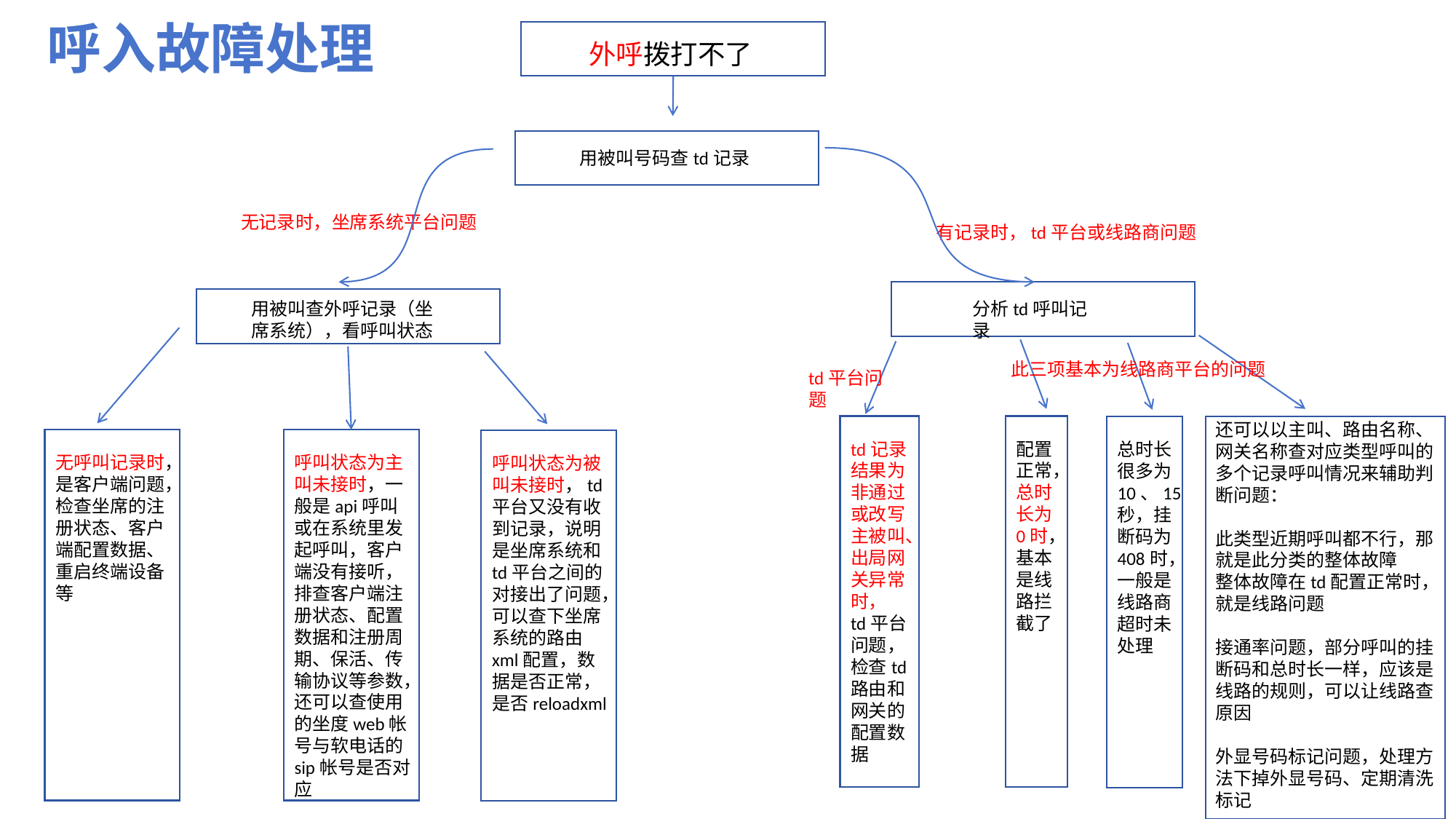

呼入故障处理

外呼拨打不了

用被叫号码查td记录
无记录时，坐席系统平台问题
有记录时，td平台或线路商问题

用被叫查外呼记录（坐席系统），看呼叫状态
分析td呼叫记录
此三项基本为线路商平台的问题
td平台问题
还可以以主叫、路由名称、网关名称查对应类型呼叫的多个记录呼叫情况来辅助判断问题：

此类型近期呼叫都不行，那就是此分类的整体故障
整体故障在td配置正常时，就是线路问题

接通率问题，部分呼叫的挂断码和总时长一样，应该是线路的规则，可以让线路查原因

外显号码标记问题，处理方法下掉外显号码、定期清洗标记

td记录结果为非通过或改写主被叫、出局网关异常时，
td平台问题，检查td路由和网关的配置数据
配置正常，总时长为0时，基本是线路拦截了
总时长很多为10、15秒，挂断码为408时，一般是线路商超时未处理
无呼叫记录时，
是客户端问题，
检查坐席的注册状态、客户端配置数据、
重启终端设备等
呼叫状态为主叫未接时，一般是api呼叫或在系统里发起呼叫，客户端没有接听，排查客户端注册状态、配置数据和注册周期、保活、传输协议等参数，还可以查使用的坐度web帐号与软电话的sip帐号是否对应
呼叫状态为被叫未接时，td平台又没有收到记录，说明是坐席系统和td平台之间的对接出了问题，可以查下坐席系统的路由xml配置，数据是否正常，是否reloadxml